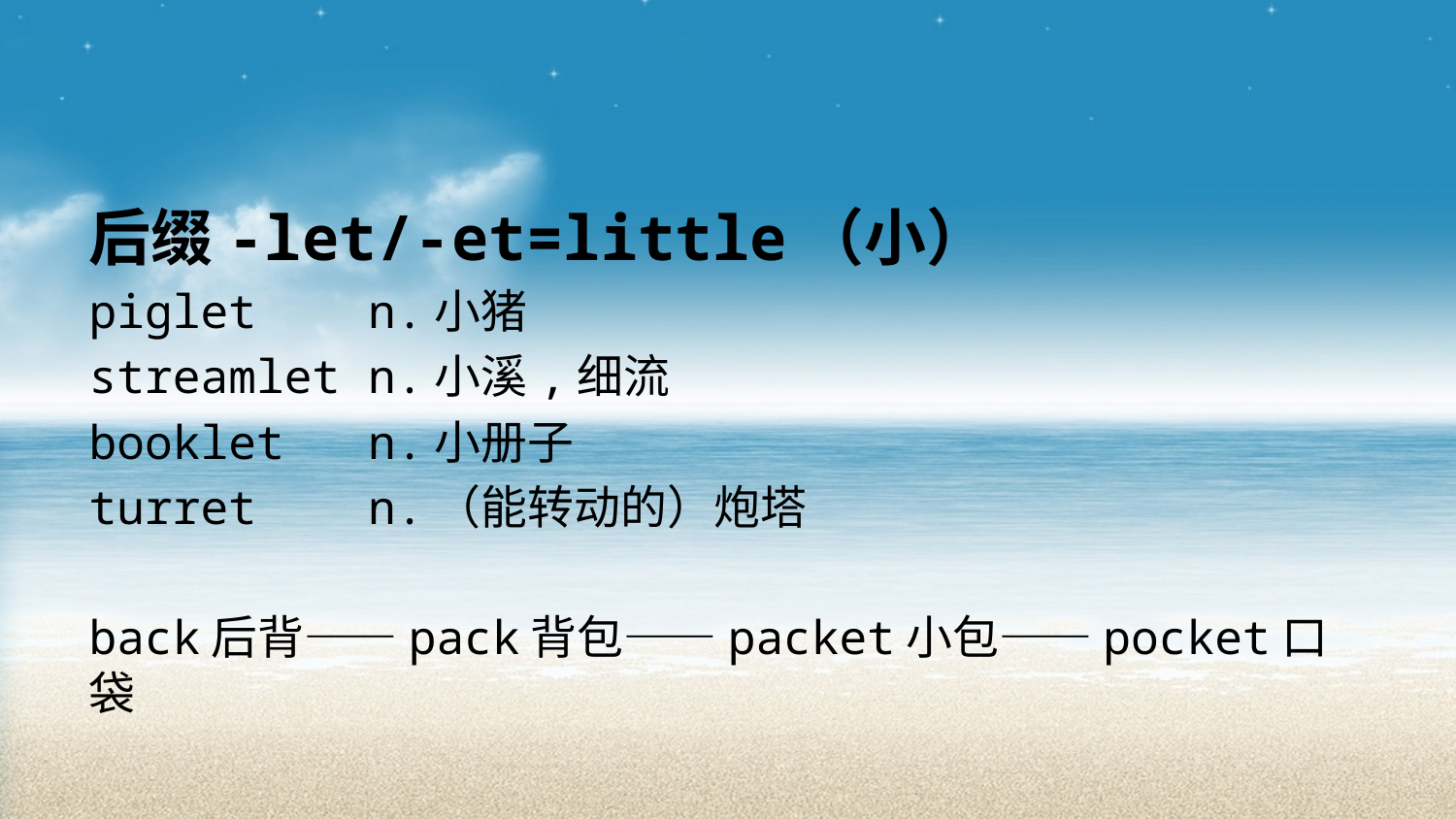

#
后缀-let/-et=little（小）
piglet    n.小猪
streamlet n.小溪,细流
booklet   n.小册子
turret    n.（能转动的）炮塔

back后背——pack背包——packet小包——pocket口袋